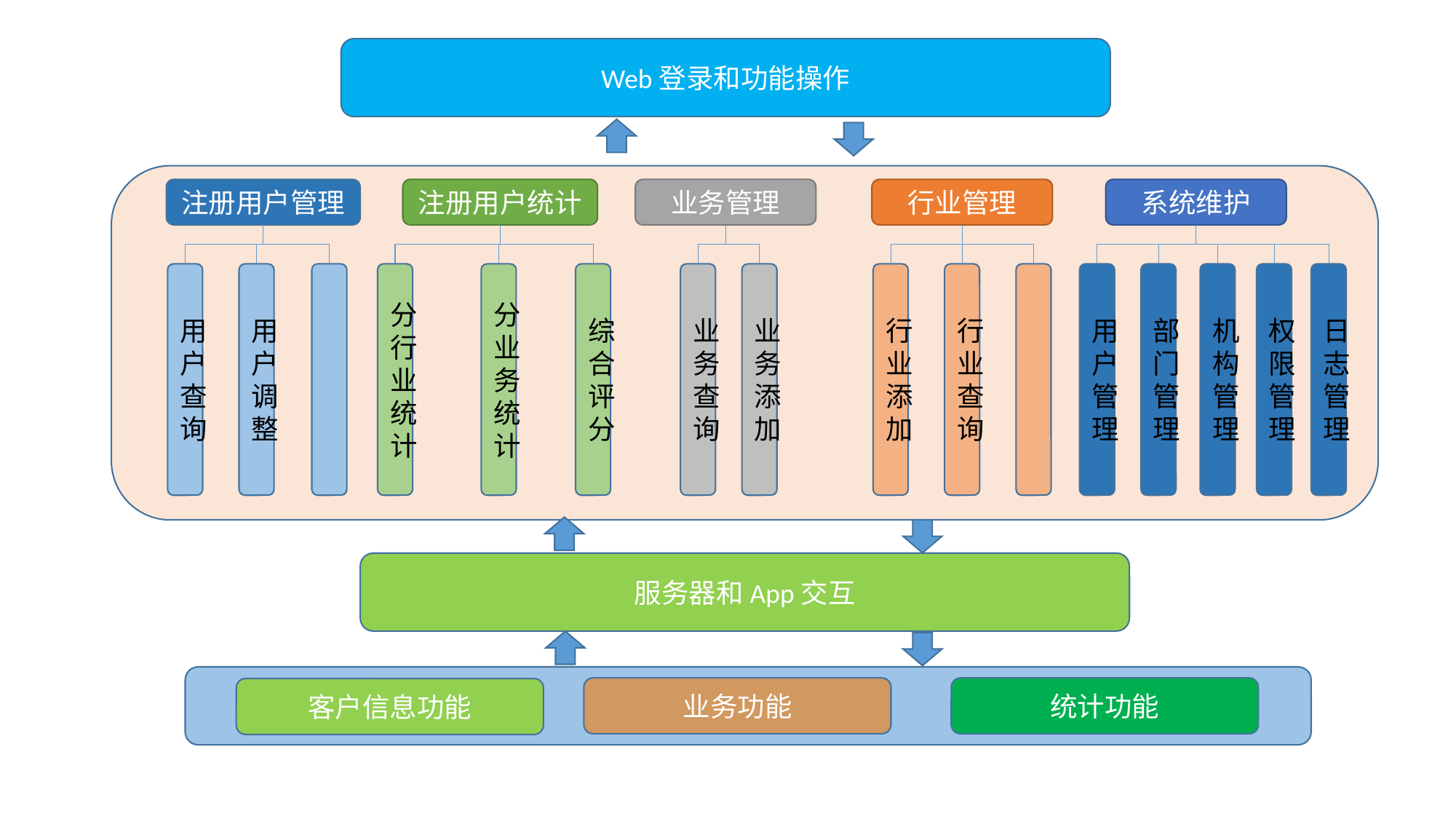

Web登录和功能操作

注册用户管理
注册用户统计
业务管理
行业管理
系统维护
日志管理
用户管理
部门管理
权限管理
机构管理
分行业统计
分业务统计
综合评分
业务查询
业务添加
行业添加

行业查询
用户查询

用户调整

服务器和App交互

业务功能
统计功能
客户信息功能